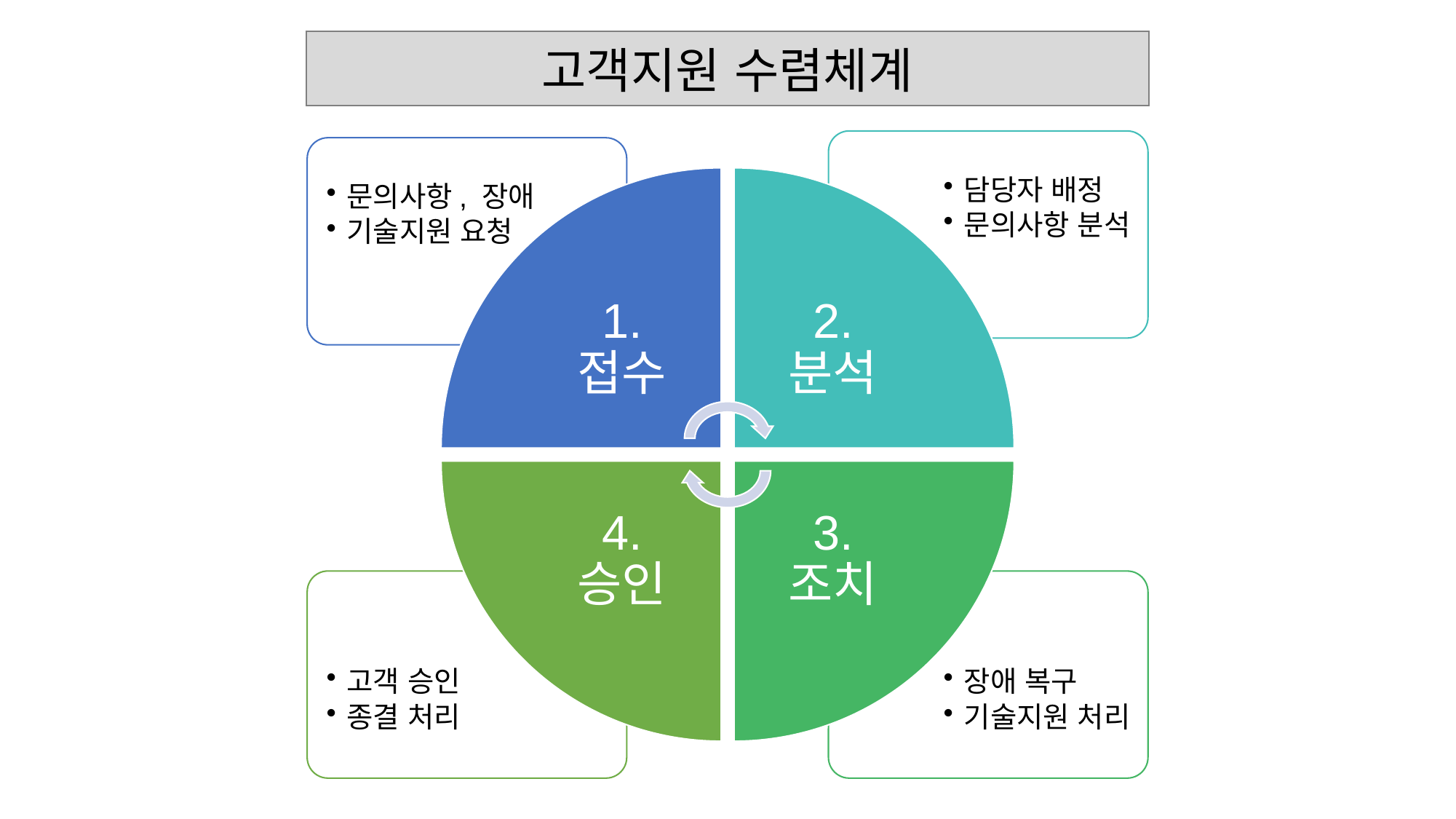

고객지원 수렴체계
장애 복구
기술지원 처리
고객 승인
종결 처리
담당자 배정
문의사항 분석
문의사항, 장애
기술지원 요청
1. 접수
2. 분석
3. 조치
4. 승인